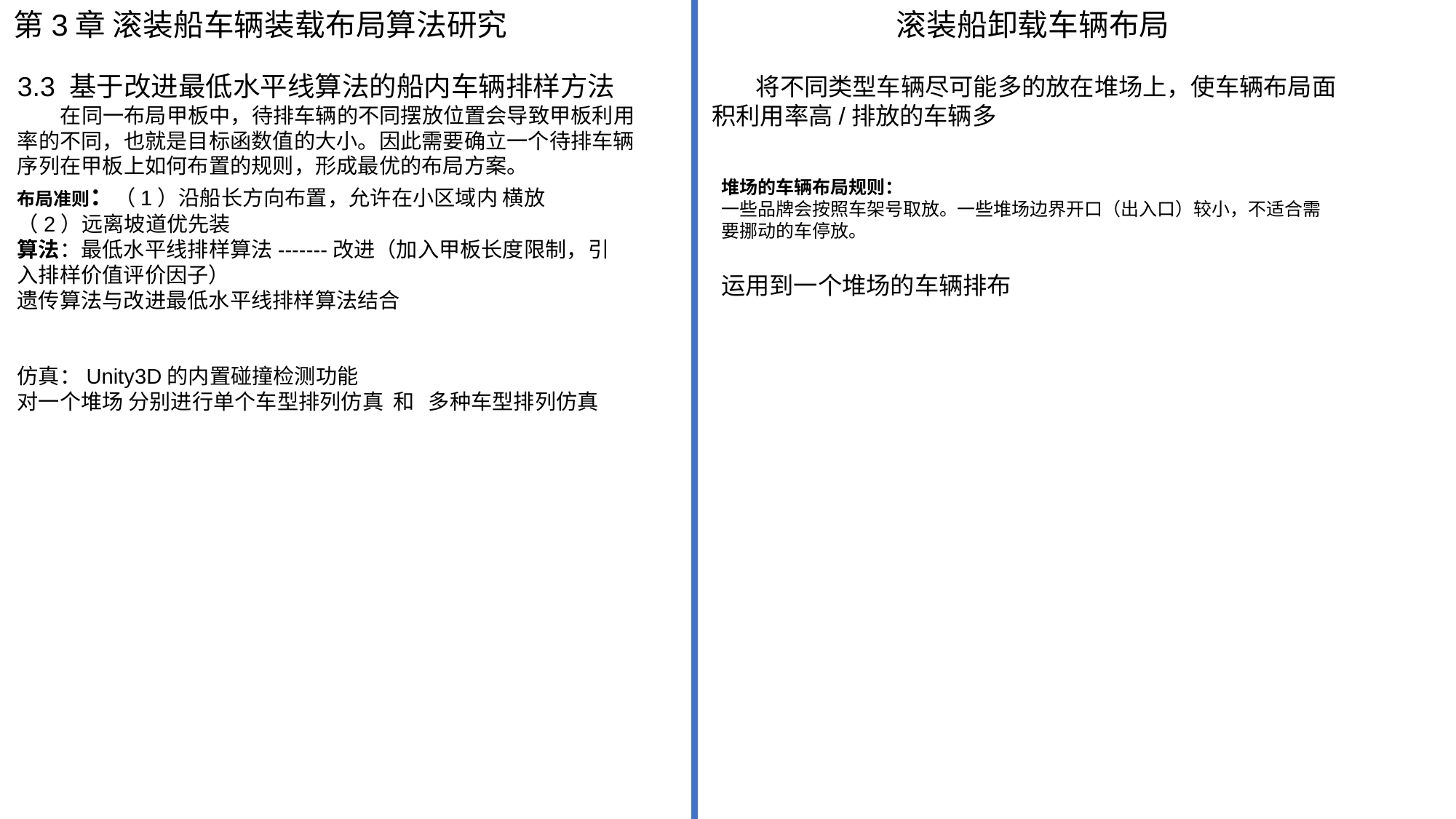

第3章 滚装船车辆装载布局算法研究
滚装船卸载车辆布局
3.3 基于改进最低水平线算法的船内车辆排样方法
        在同一布局甲板中，待排车辆的不同摆放位置会导致甲板利用率的不同，也就是目标函数值的大小。因此需要确立一个待排车辆序列在甲板上如何布置的规则，形成最优的布局方案。
       将不同类型车辆尽可能多的放在堆场上，使车辆布局面积利用率高/排放的车辆多
堆场的车辆布局规则：
一些品牌会按照车架号取放。一些堆场边界开口（出入口）较小，不适合需要挪动的车停放。

运用到一个堆场的车辆排布
布局准则：（1）沿船长方向布置，允许在小区域内 横放
（2）远离坡道优先装
算法：最低水平线排样算法-------改进（加入甲板长度限制，引入排样价值评价因子）
遗传算法与改进最低水平线排样算法结合

仿真：Unity3D的内置碰撞检测功能
对一个堆场 分别进行单个车型排列仿真  和   多种车型排列仿真